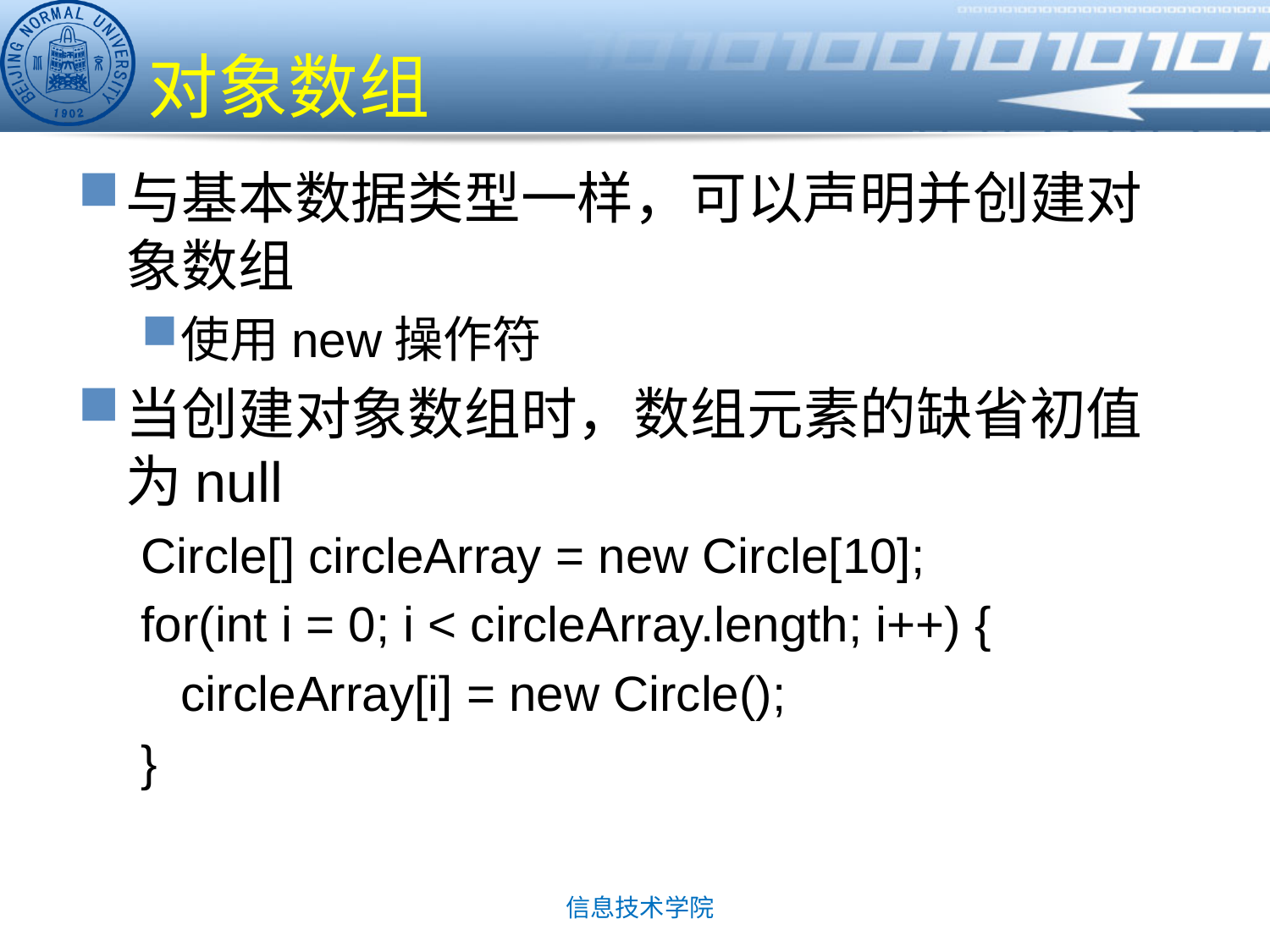

# 对象数组
与基本数据类型一样，可以声明并创建对象数组
使用new操作符
当创建对象数组时，数组元素的缺省初值为null
Circle[] circleArray = new Circle[10];
for(int i = 0; i < circleArray.length; i++) {
	circleArray[i] = new Circle();
}

33